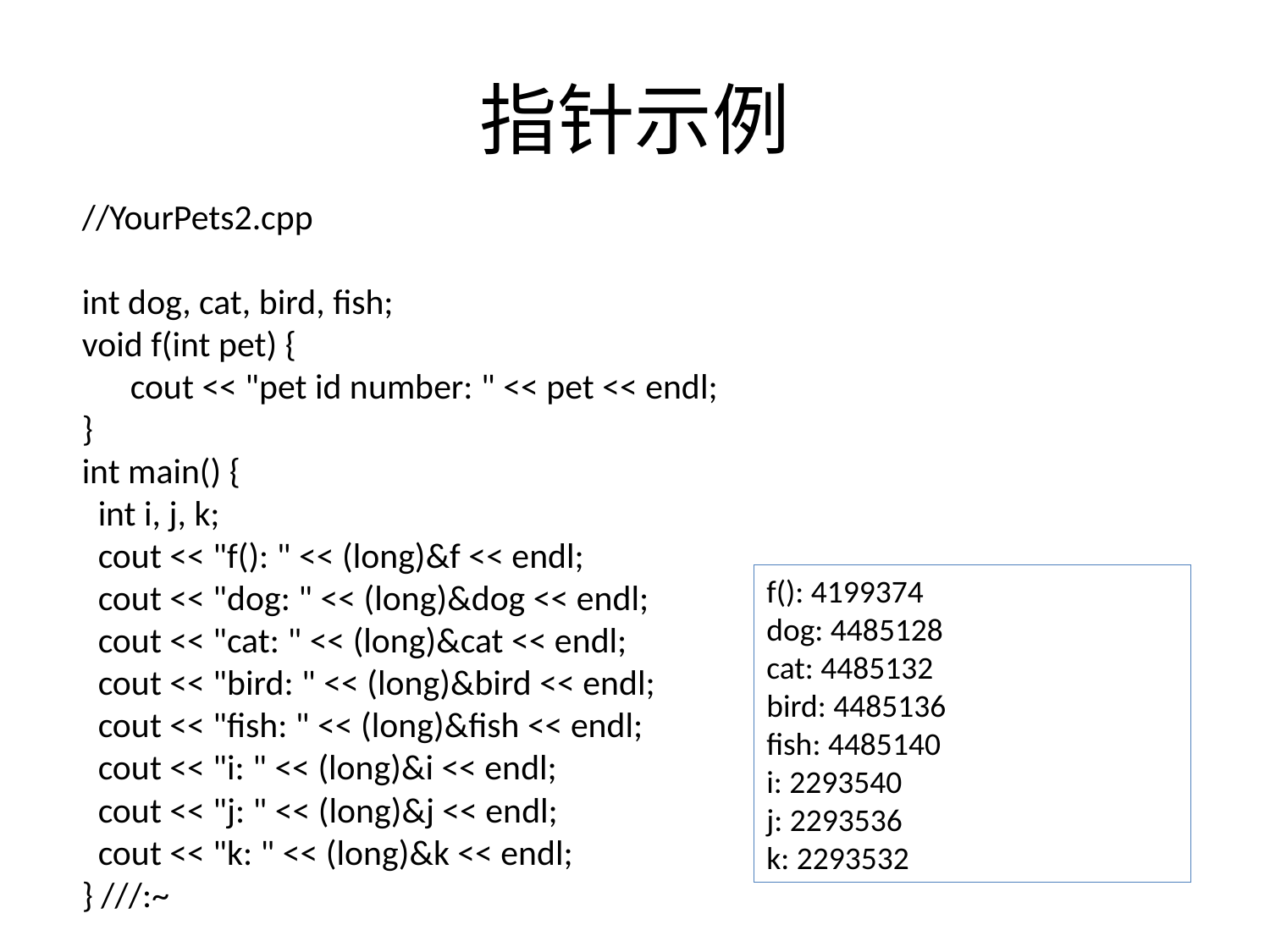

# 指针示例
//YourPets2.cpp

int dog, cat, bird, fish;
void f(int pet) {
      cout << "pet id number: " << pet << endl;
}
int main() {
  int i, j, k;
  cout << "f(): " << (long)&f << endl;
  cout << "dog: " << (long)&dog << endl;
  cout << "cat: " << (long)&cat << endl;
  cout << "bird: " << (long)&bird << endl;
  cout << "fish: " << (long)&fish << endl;
  cout << "i: " << (long)&i << endl;
  cout << "j: " << (long)&j << endl;
  cout << "k: " << (long)&k << endl;
} ///:~
f(): 4199374
dog: 4485128
cat: 4485132
bird: 4485136
fish: 4485140
i: 2293540
j: 2293536
k: 2293532